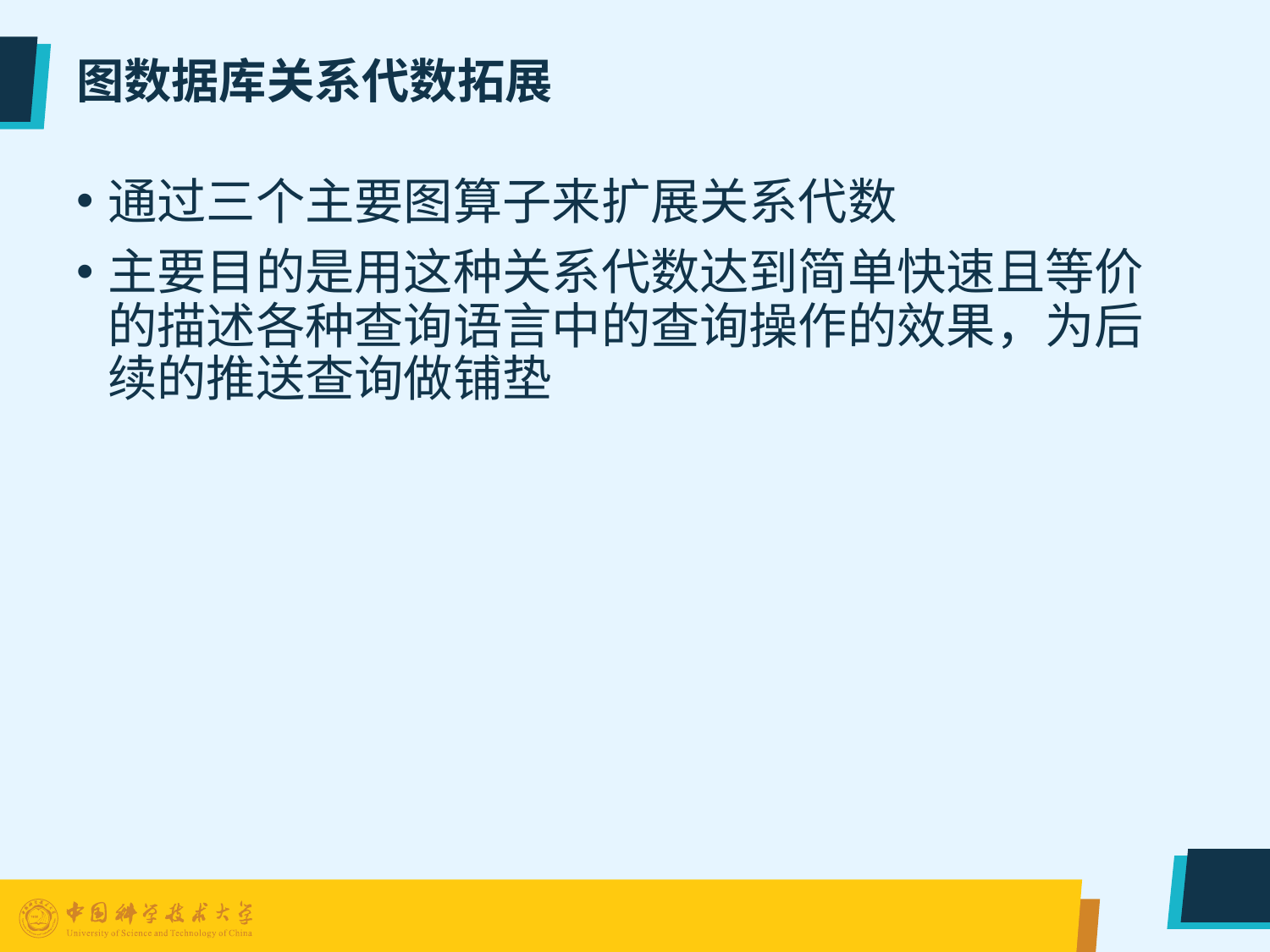

# 图数据库关系代数拓展
通过三个主要图算子来扩展关系代数
主要目的是用这种关系代数达到简单快速且等价的描述各种查询语言中的查询操作的效果，为后续的推送查询做铺垫